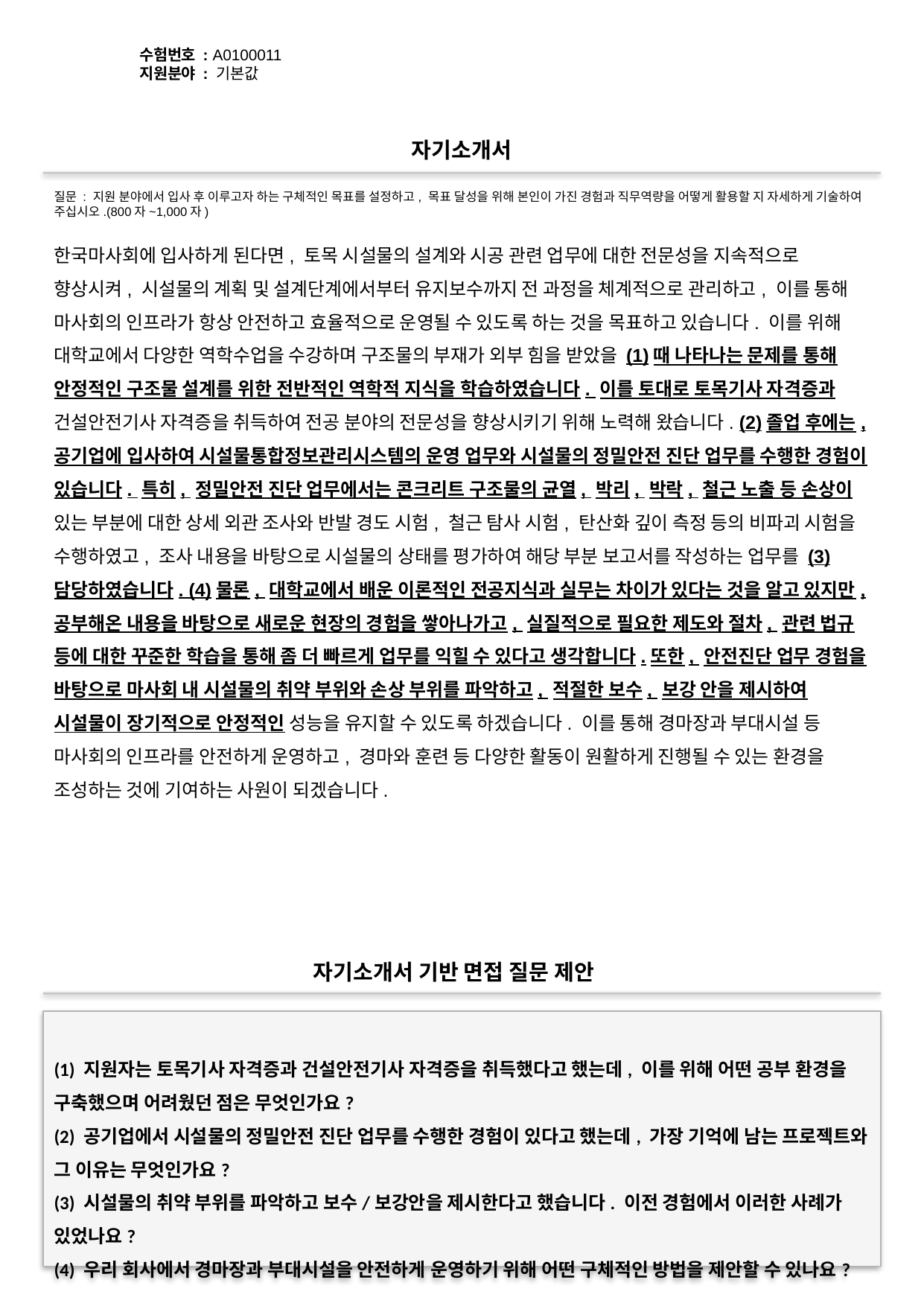

수험번호 : A0100011
지원분야 : 기본값
#

자기소개서

질문 : 지원 분야에서 입사 후 이루고자 하는 구체적인 목표를 설정하고, 목표 달성을 위해 본인이 가진 경험과 직무역량을 어떻게 활용할 지 자세하게 기술하여 주십시오.(800자~1,000자)

한국마사회에 입사하게 된다면, 토목 시설물의 설계와 시공 관련 업무에 대한 전문성을 지속적으로 향상시켜, 시설물의 계획 및 설계단계에서부터 유지보수까지 전 과정을 체계적으로 관리하고, 이를 통해 마사회의 인프라가 항상 안전하고 효율적으로 운영될 수 있도록 하는 것을 목표하고 있습니다. 이를 위해 대학교에서 다양한 역학수업을 수강하며 구조물의 부재가 외부 힘을 받았을 (1)때 나타나는 문제를 통해 안정적인 구조물 설계를 위한 전반적인 역학적 지식을 학습하였습니다. 이를 토대로 토목기사 자격증과 건설안전기사 자격증을 취득하여 전공 분야의 전문성을 향상시키기 위해 노력해 왔습니다. (2)졸업 후에는, 공기업에 입사하여 시설물통합정보관리시스템의 운영 업무와 시설물의 정밀안전 진단 업무를 수행한 경험이 있습니다. 특히, 정밀안전 진단 업무에서는 콘크리트 구조물의 균열, 박리, 박락, 철근 노출 등 손상이 있는 부분에 대한 상세 외관 조사와 반발 경도 시험, 철근 탐사 시험, 탄산화 깊이 측정 등의 비파괴 시험을 수행하였고, 조사 내용을 바탕으로 시설물의 상태를 평가하여 해당 부분 보고서를 작성하는 업무를 (3)담당하였습니다. (4)물론, 대학교에서 배운 이론적인 전공지식과 실무는 차이가 있다는 것을 알고 있지만, 공부해온 내용을 바탕으로 새로운 현장의 경험을 쌓아나가고, 실질적으로 필요한 제도와 절차, 관련 법규 등에 대한 꾸준한 학습을 통해 좀 더 빠르게 업무를 익힐 수 있다고 생각합니다.또한, 안전진단 업무 경험을 바탕으로 마사회 내 시설물의 취약 부위와 손상 부위를 파악하고, 적절한 보수, 보강 안을 제시하여 시설물이 장기적으로 안정적인 성능을 유지할 수 있도록 하겠습니다. 이를 통해 경마장과 부대시설 등 마사회의 인프라를 안전하게 운영하고, 경마와 훈련 등 다양한 활동이 원활하게 진행될 수 있는 환경을 조성하는 것에 기여하는 사원이 되겠습니다.

자기소개서 기반 면접 질문 제안

(1) 지원자는 토목기사 자격증과 건설안전기사 자격증을 취득했다고 했는데, 이를 위해 어떤 공부 환경을 구축했으며 어려웠던 점은 무엇인가요?
(2) 공기업에서 시설물의 정밀안전 진단 업무를 수행한 경험이 있다고 했는데, 가장 기억에 남는 프로젝트와 그 이유는 무엇인가요?
(3) 시설물의 취약 부위를 파악하고 보수/보강안을 제시한다고 했습니다. 이전 경험에서 이러한 사례가 있었나요?
(4) 우리 회사에서 경마장과 부대시설을 안전하게 운영하기 위해 어떤 구체적인 방법을 제안할 수 있나요?